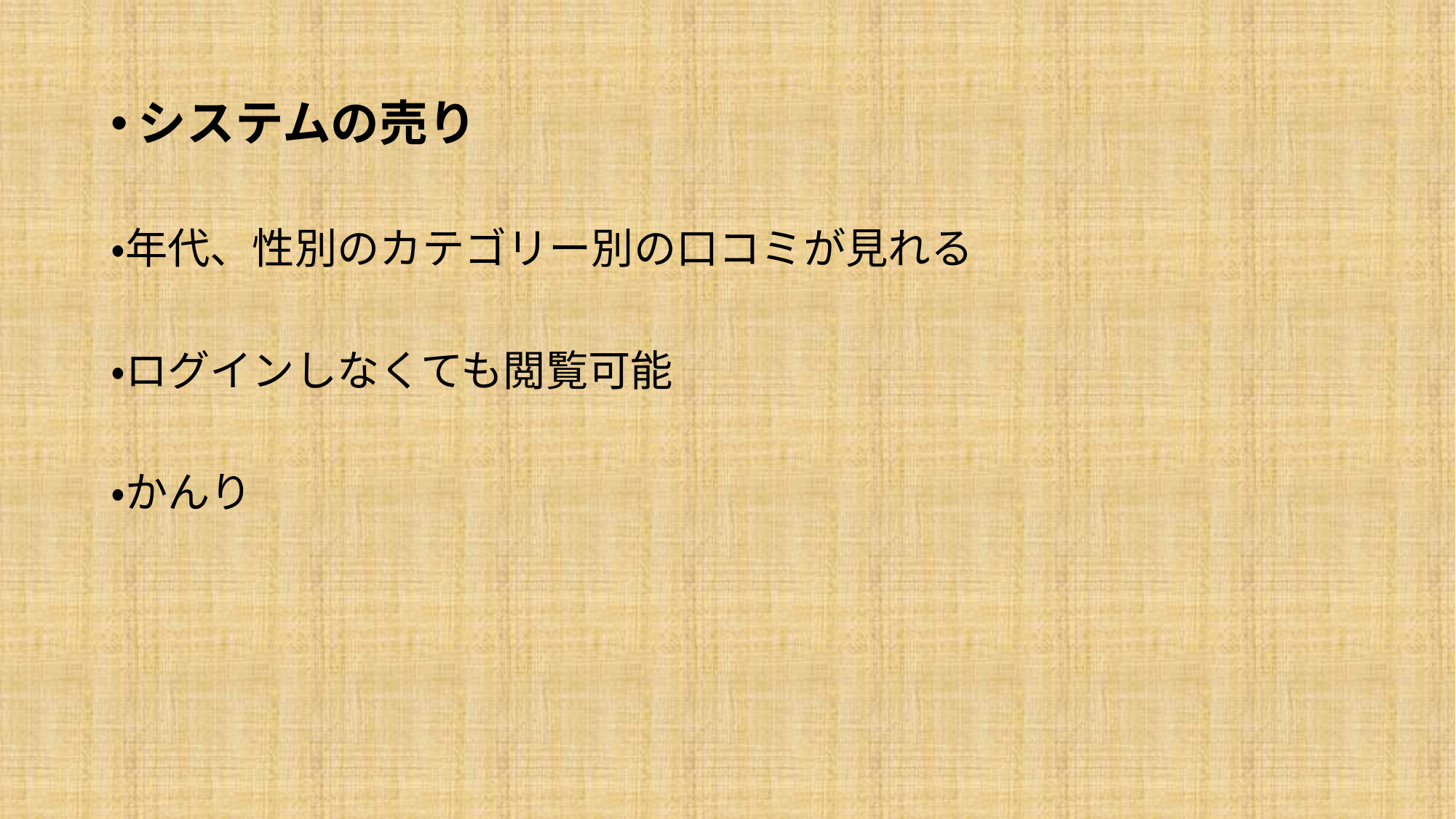

システムの売り

・年代、性別のカテゴリー別の口コミが見れる

・ログインしなくても閲覧可能

・かんり